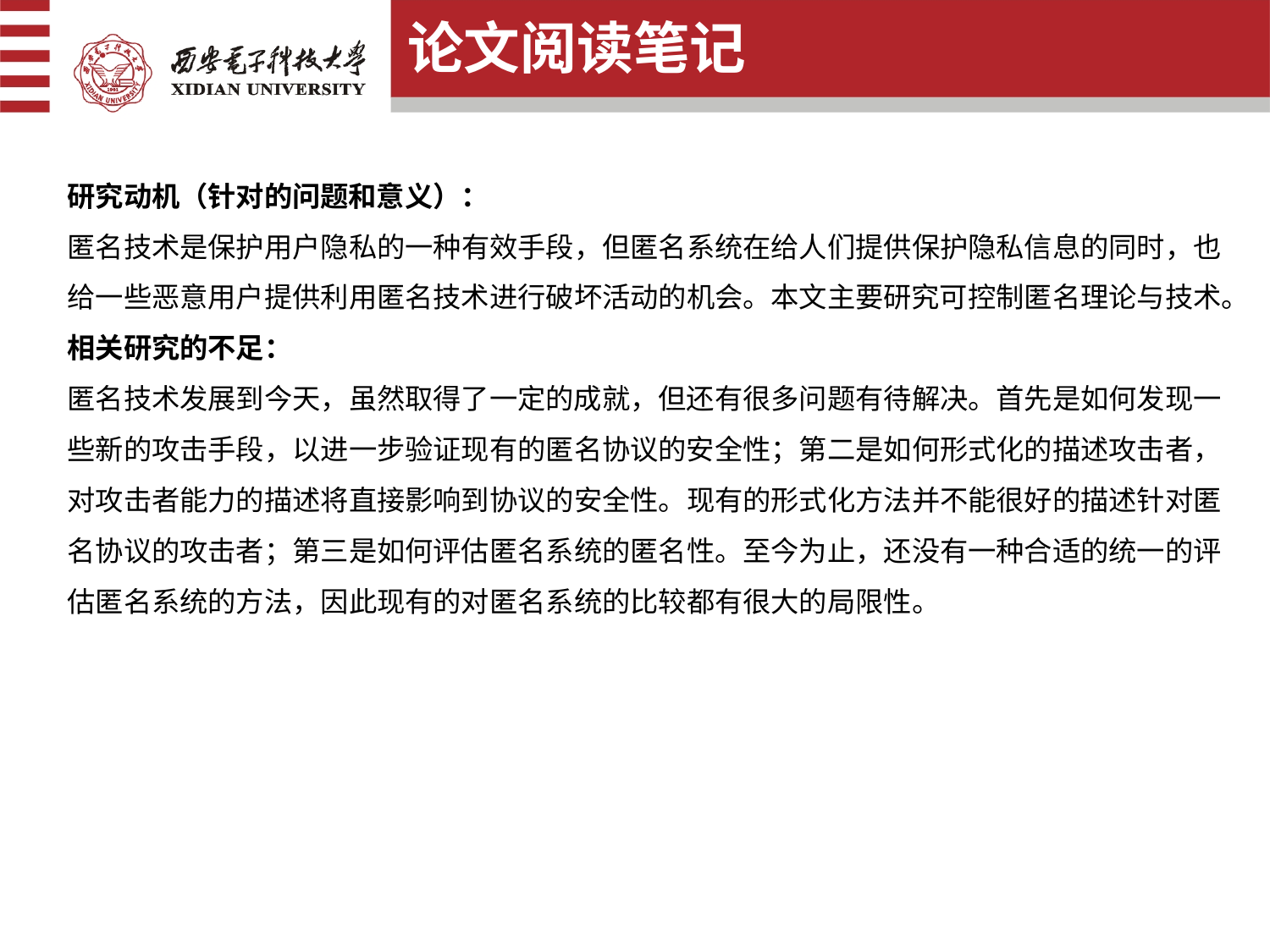

论文阅读笔记
研究动机（针对的问题和意义）：
匿名技术是保护用户隐私的一种有效手段，但匿名系统在给人们提供保护隐私信息的同时，也给一些恶意用户提供利用匿名技术进行破坏活动的机会。本文主要研究可控制匿名理论与技术。
相关研究的不足：
匿名技术发展到今天，虽然取得了一定的成就，但还有很多问题有待解决。首先是如何发现一些新的攻击手段，以进一步验证现有的匿名协议的安全性；第二是如何形式化的描述攻击者，对攻击者能力的描述将直接影响到协议的安全性。现有的形式化方法并不能很好的描述针对匿名协议的攻击者；第三是如何评估匿名系统的匿名性。至今为止，还没有一种合适的统一的评估匿名系统的方法，因此现有的对匿名系统的比较都有很大的局限性。